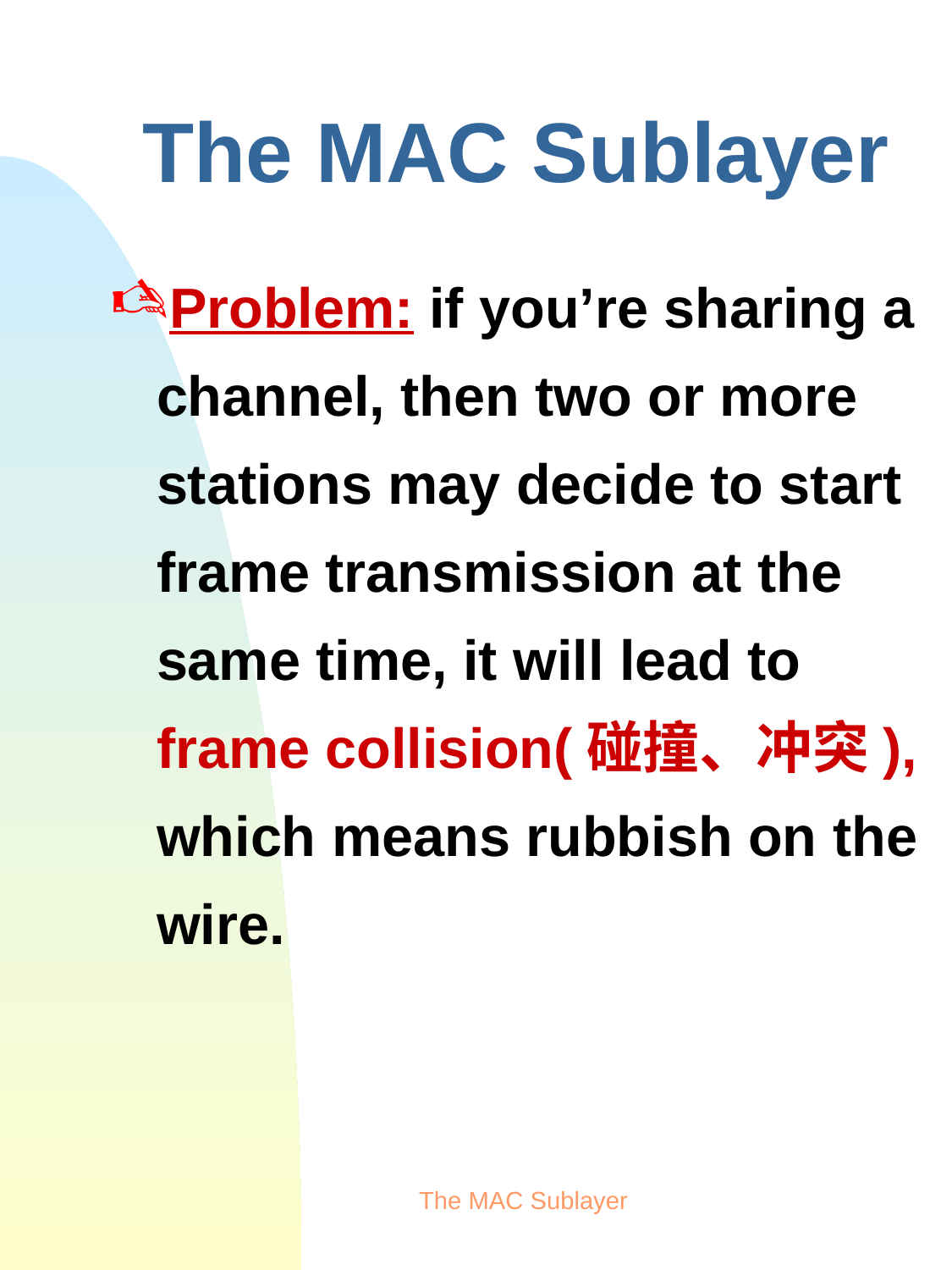

# The MAC Sublayer
Problem: if you’re sharing a channel, then two or more stations may decide to start frame transmission at the same time, it will lead to frame collision(碰撞、冲突), which means rubbish on the wire.

The MAC Sublayer
5